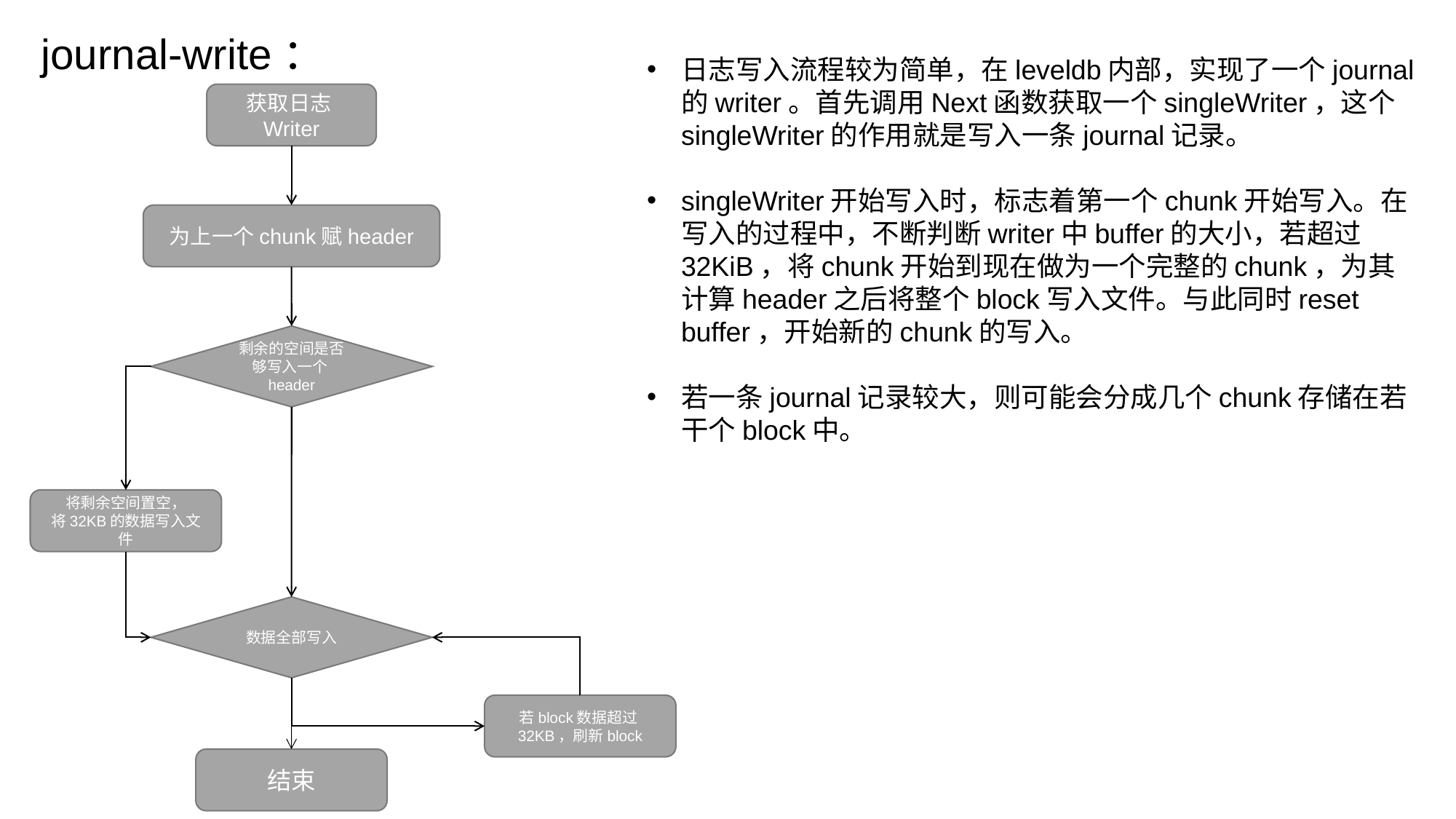

journal-write：
日志写入流程较为简单，在leveldb内部，实现了一个journal的writer。首先调用Next函数获取一个singleWriter，这个singleWriter的作用就是写入一条journal记录。

singleWriter开始写入时，标志着第一个chunk开始写入。在写入的过程中，不断判断writer中buffer的大小，若超过32KiB，将chunk开始到现在做为一个完整的chunk，为其计算header之后将整个block写入文件。与此同时reset buffer，开始新的chunk的写入。

若一条journal记录较大，则可能会分成几个chunk存储在若干个block中。
获取日志Writer
为上一个chunk赋header
剩余的空间是否够写入一个header
将剩余空间置空，
将32KB的数据写入文件
数据全部写入
若block数据超过32KB，刷新block
结束